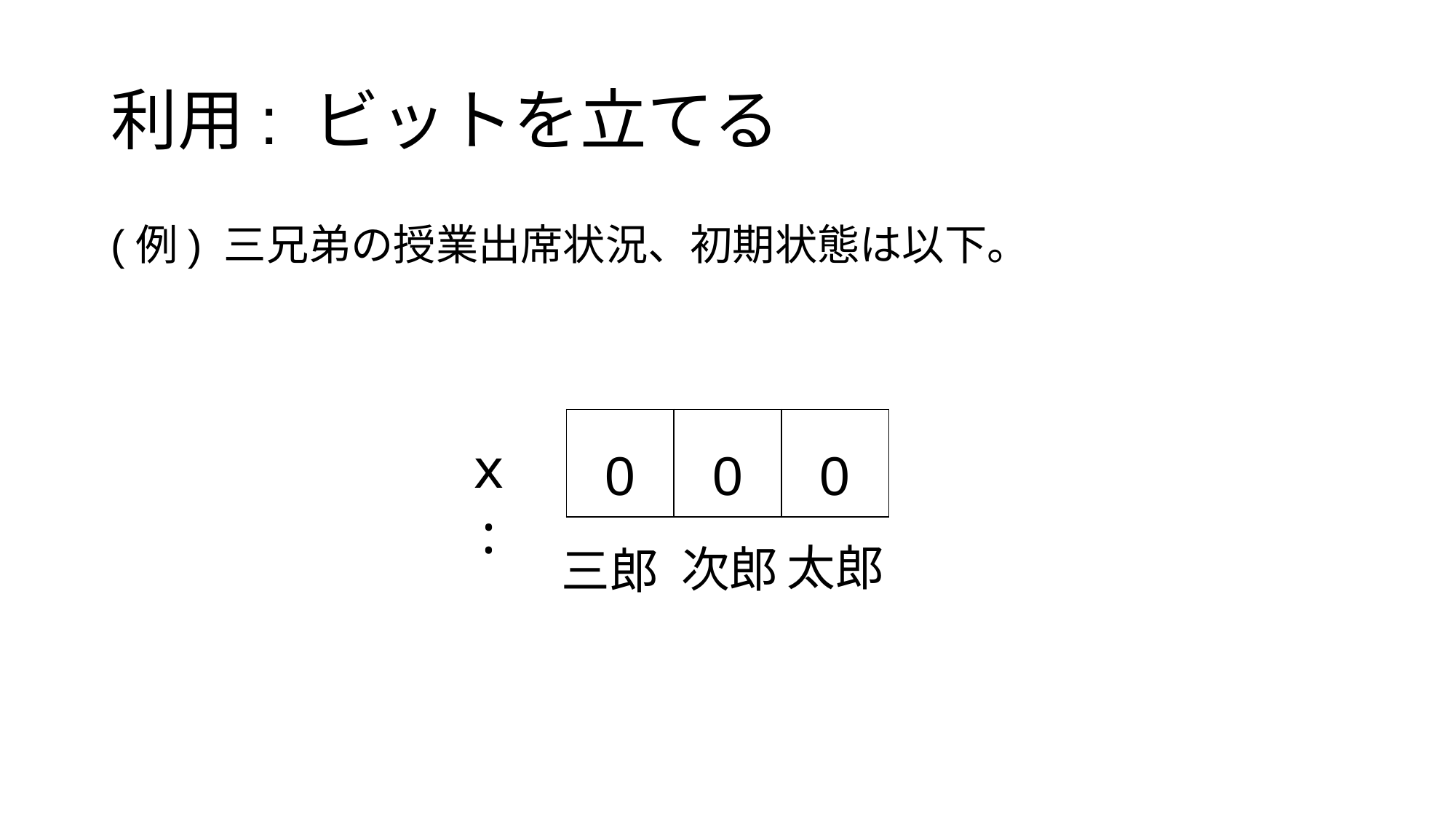

# 利用: ビットを立てる
(例) 三兄弟の授業出席状況、初期状態は以下。

| 0 | 0 | 0 |
| --- | --- | --- |
x:
太郎
次郎
三郎